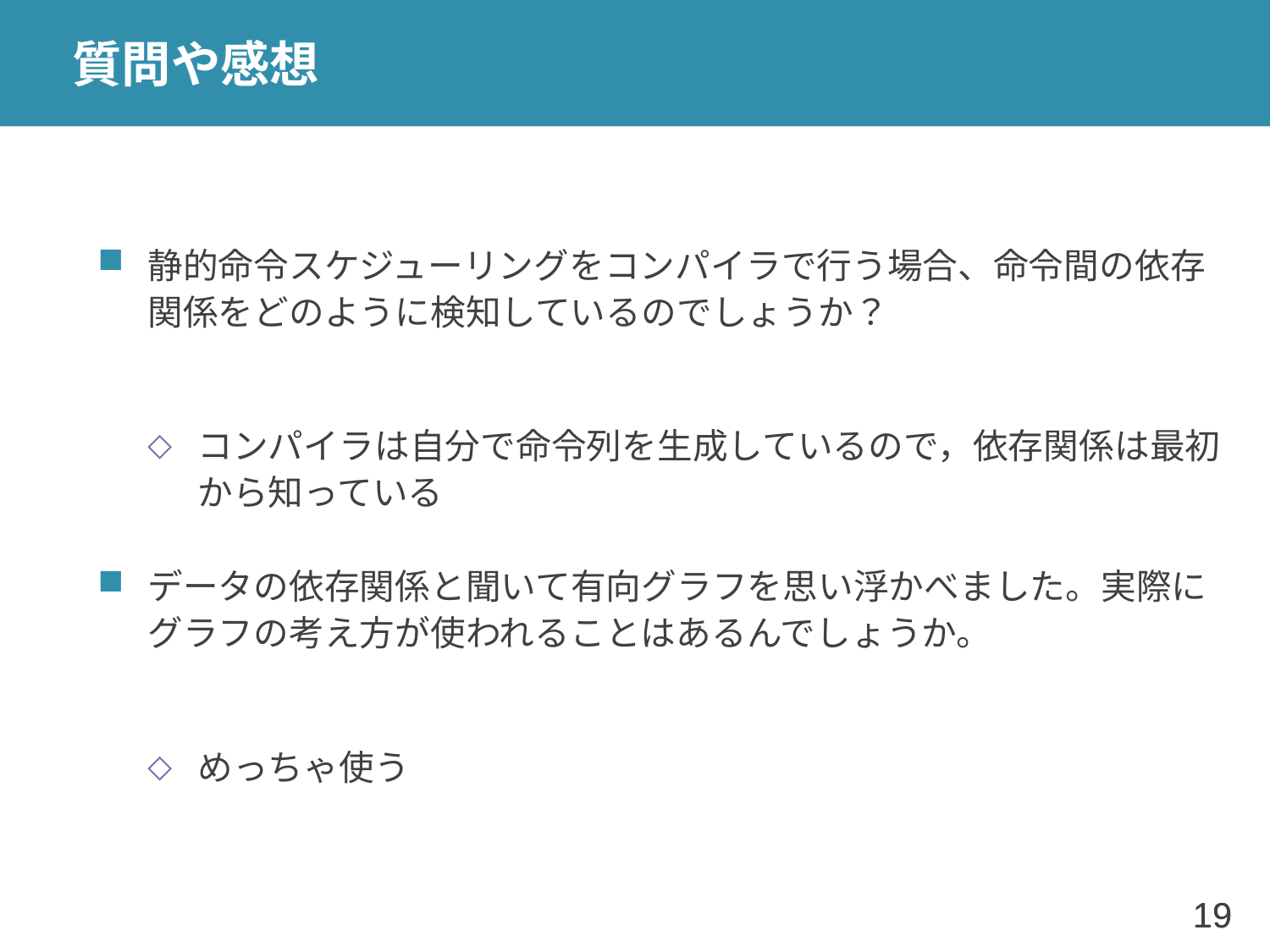

# 質問や感想
静的命令スケジューリングをコンパイラで行う場合、命令間の依存関係をどのように検知しているのでしょうか？

コンパイラは自分で命令列を生成しているので，依存関係は最初から知っている
データの依存関係と聞いて有向グラフを思い浮かべました。実際にグラフの考え方が使われることはあるんでしょうか。

めっちゃ使う